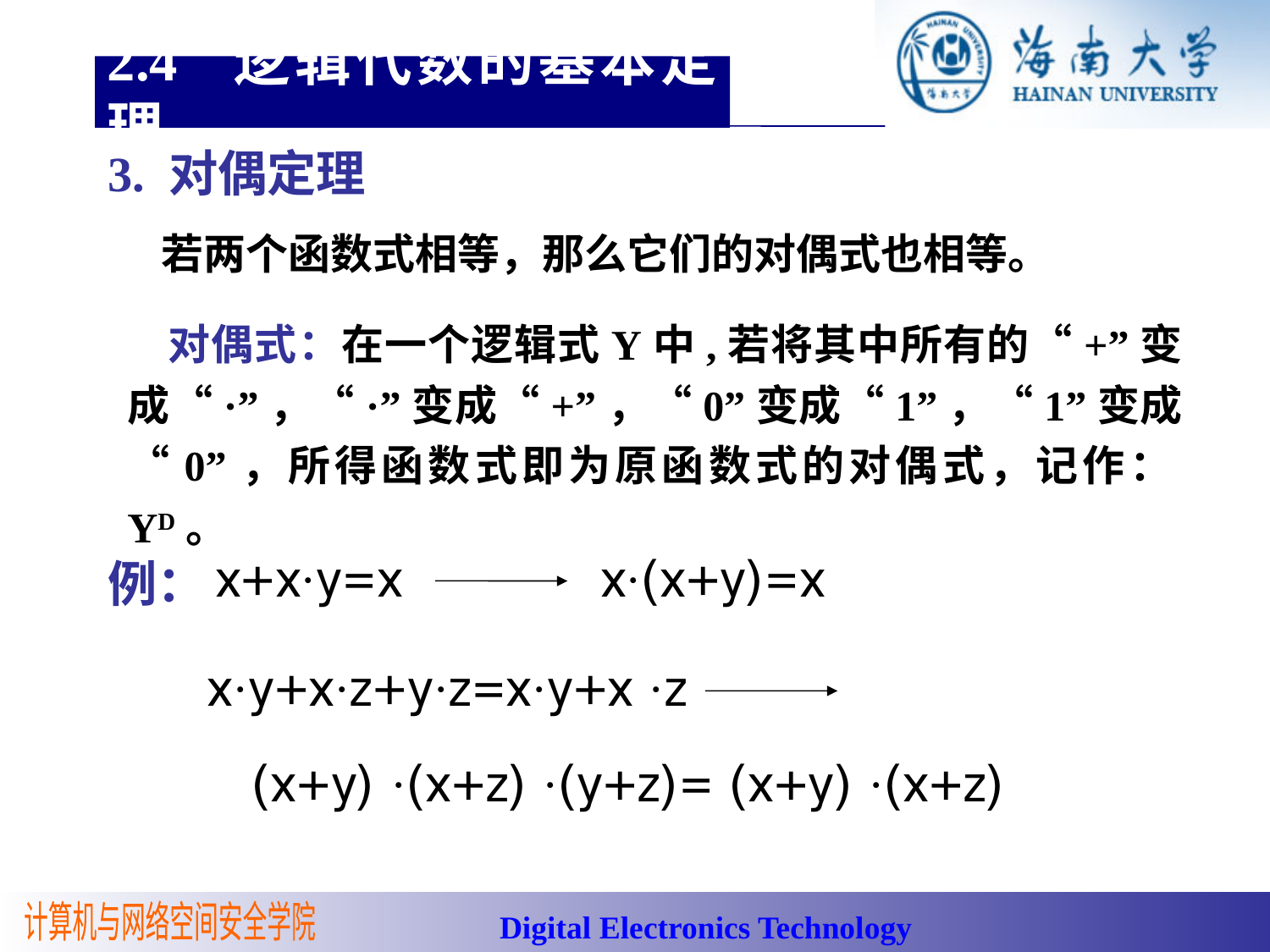

2.4  逻辑代数的基本定理

3. 对偶定理
   若两个函数式相等，那么它们的对偶式也相等。
    对偶式：在一个逻辑式Y中,若将其中所有的“+”变成“·”，“·”变成“+”，“0”变成“1”，“1”变成“0”，所得函数式即为原函数式的对偶式，记作：YD。
x+x·y=x
x·(x+y)=x
例：

x·y+x·z+y·z=x·y+x ·z

(x+y) ·(x+z) ·(y+z)= (x+y) ·(x+z)